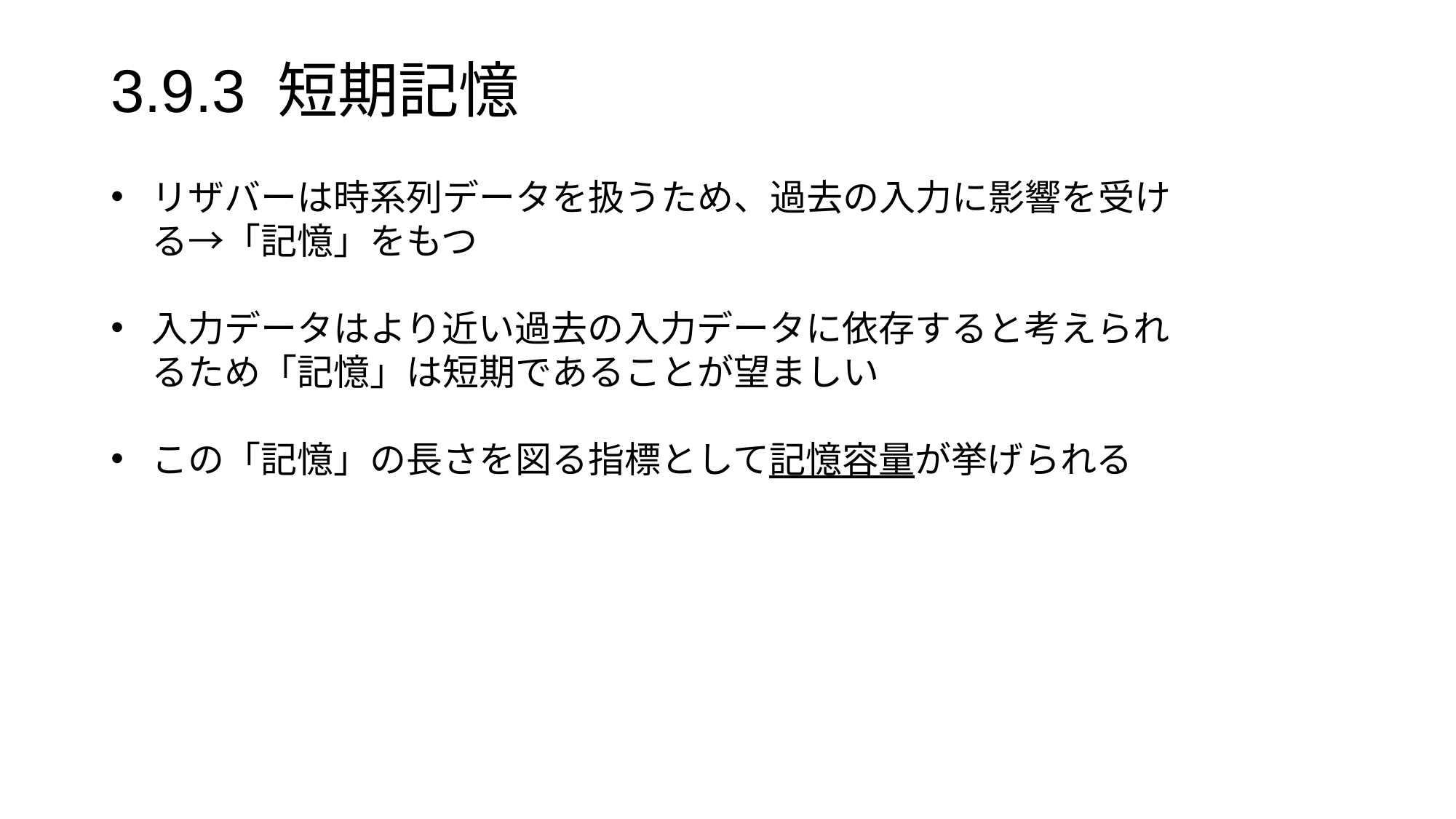

# 3.9.3 短期記憶
リザバーは時系列データを扱うため、過去の入力に影響を受ける→「記憶」をもつ

入力データはより近い過去の入力データに依存すると考えられるため「記憶」は短期であることが望ましい

この「記憶」の長さを図る指標として記憶容量が挙げられる